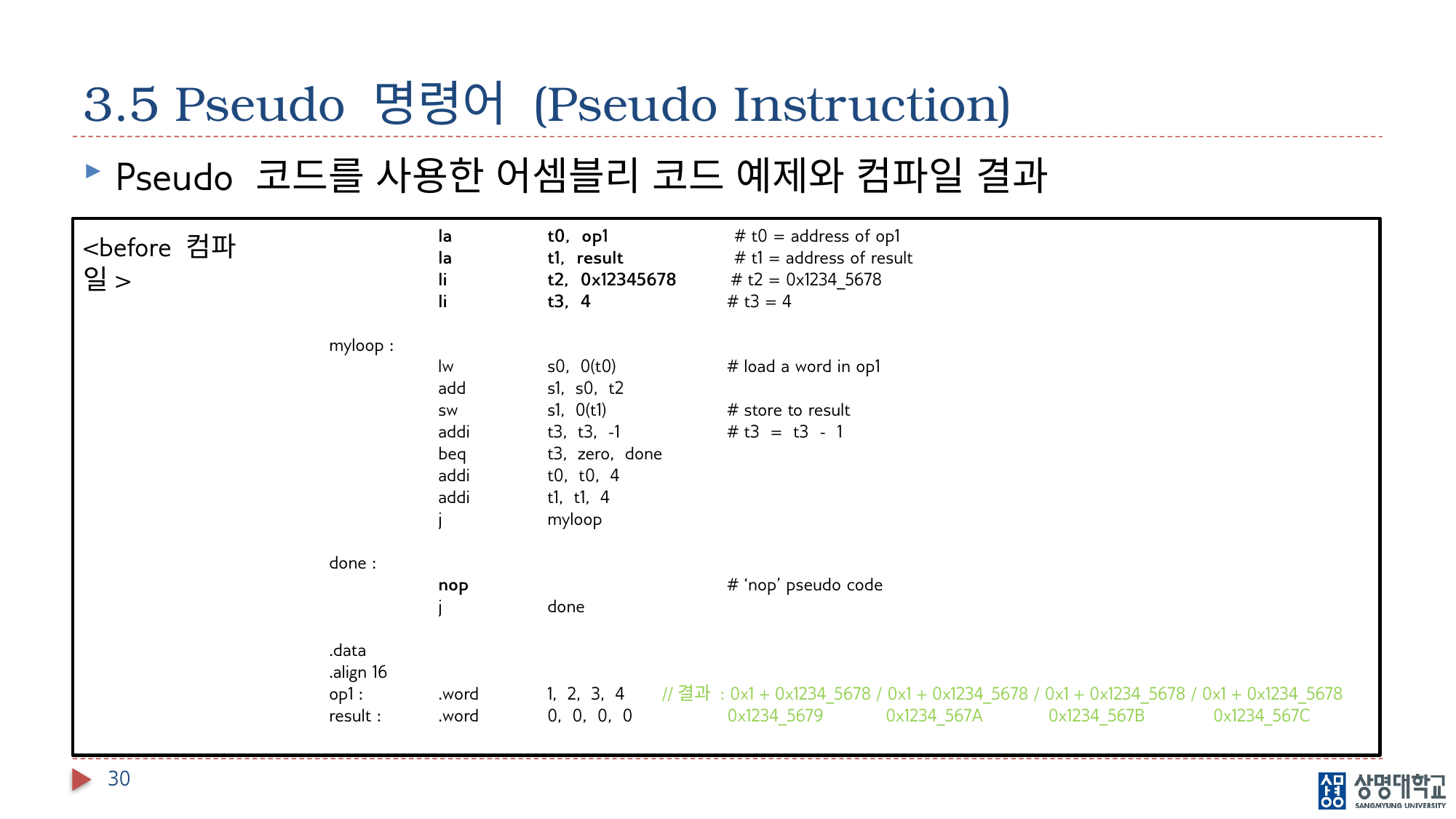

# 3.5 Pseudo 명령어 (Pseudo Instruction)

Pseudo 코드를 사용한 어셈블리 코드 예제와 컴파일 결과
	la	t0,  op1	             # t0 = address of op1
	la	t1,  result	             # t1 = address of result
	li	t2,  0x12345678         # t2 = 0x1234_5678
	li	t3,  4	             # t3 = 4

myloop :
	lw	s0,  0(t0) 	             # load a word in op1
	add	s1,  s0,  t2
	sw	s1,  0(t1) 	             # store to result
	addi	t3,  t3,  -1 	             # t3  =  t3  -  1
	beq	t3,  zero,  done
	addi	t0,  t0,  4
	addi	t1,  t1,  4
	j	myloop

done :
	nop		             # ‘nop’ pseudo code
	j	done

.data
.align 16
op1 : 	.word	1,  2,  3,  4	 //결과 : 0x1 + 0x1234_5678 / 0x1 + 0x1234_5678 / 0x1 + 0x1234_5678 / 0x1 + 0x1234_5678
result :	.word	0,  0,  0,  0 	             0x1234_5679	  0x1234_567A            0x1234_567B	  0x1234_567C

<before 컴파일>
30